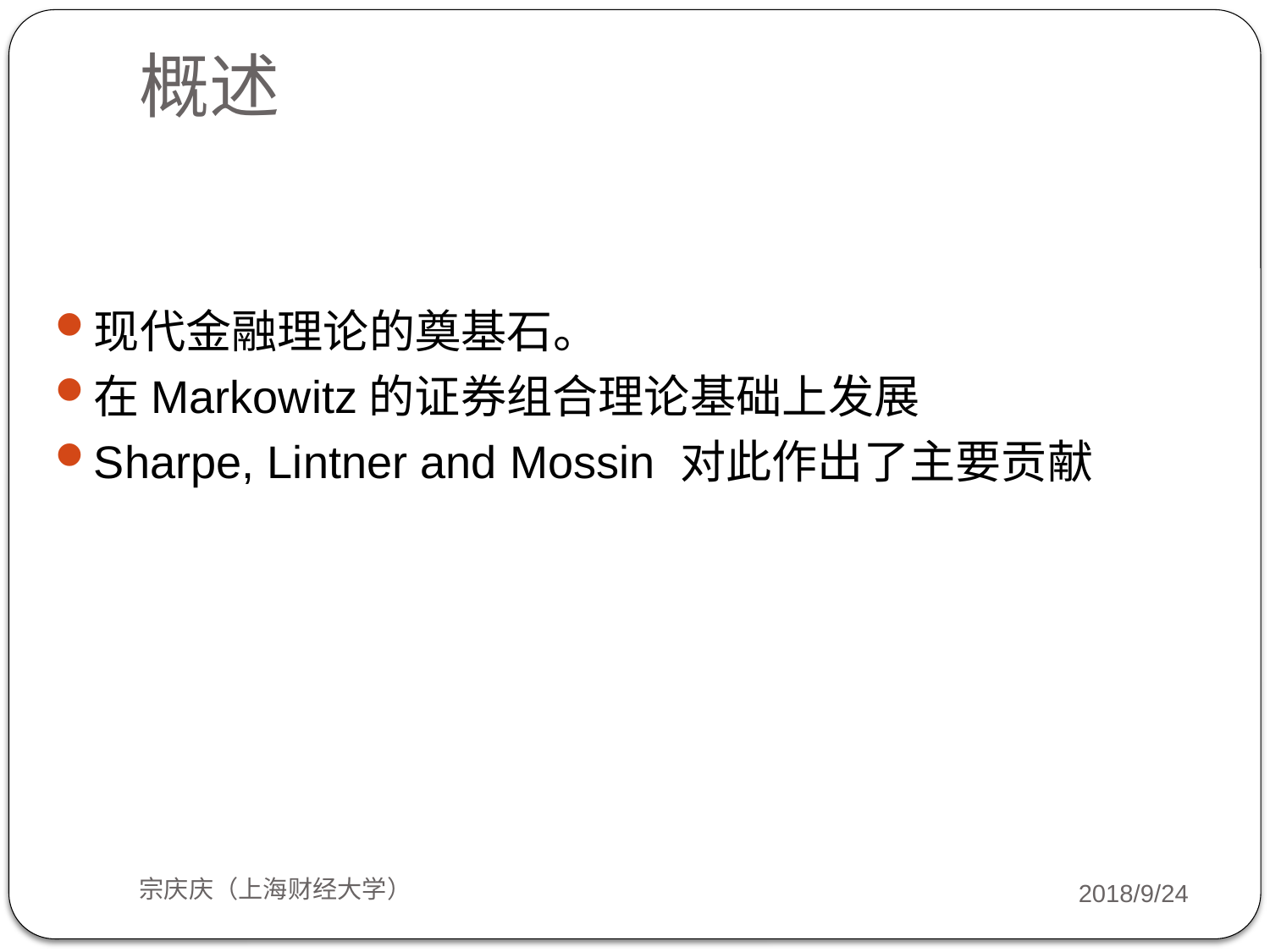

# 概述
现代金融理论的奠基石。
在Markowitz的证券组合理论基础上发展
Sharpe, Lintner and Mossin 对此作出了主要贡献
宗庆庆（上海财经大学）
2018/9/24